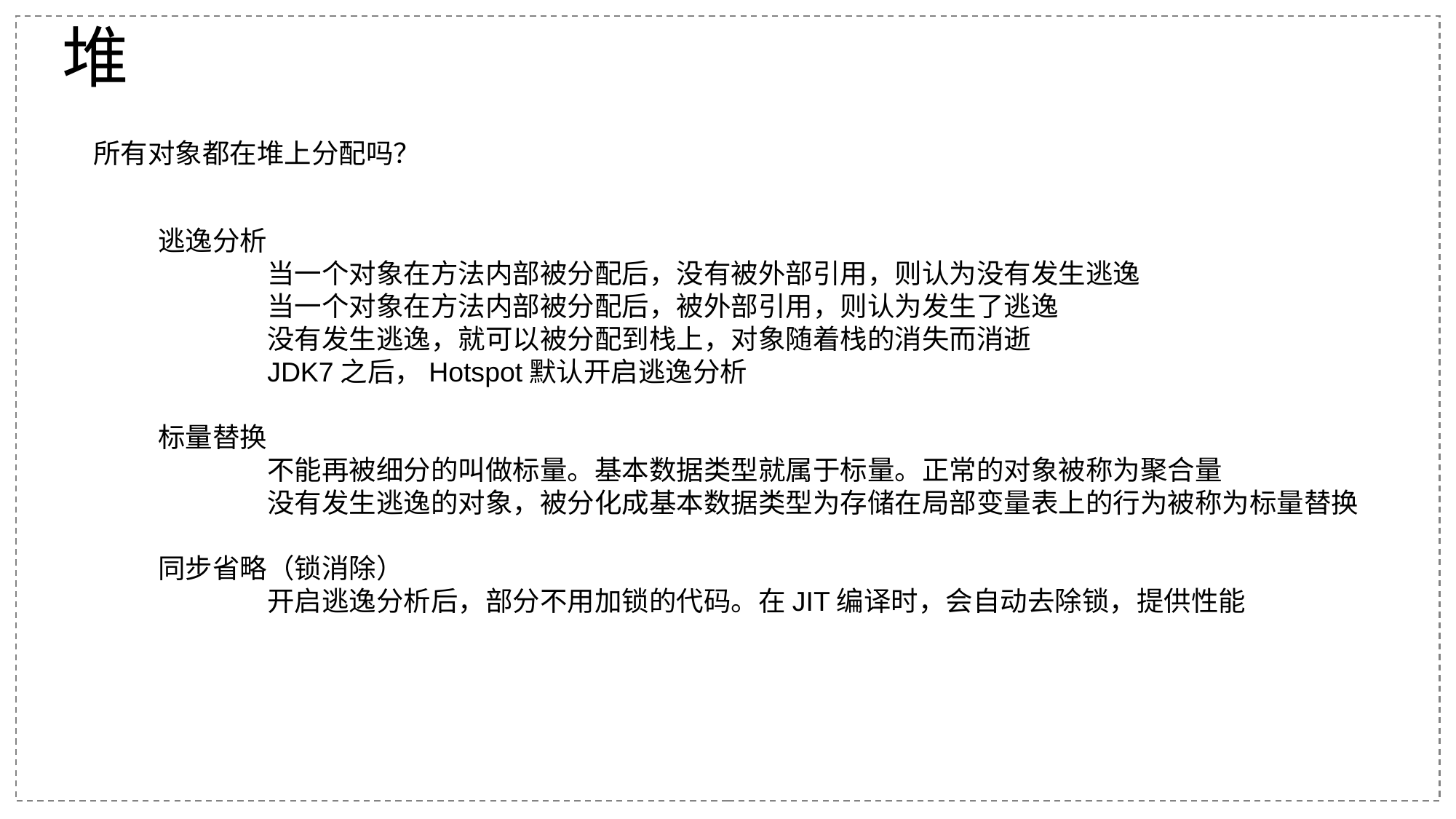

# 堆
所有对象都在堆上分配吗？
逃逸分析
	当一个对象在方法内部被分配后，没有被外部引用，则认为没有发生逃逸
	当一个对象在方法内部被分配后，被外部引用，则认为发生了逃逸
	没有发生逃逸，就可以被分配到栈上，对象随着栈的消失而消逝
	JDK7之后，Hotspot默认开启逃逸分析

标量替换
	不能再被细分的叫做标量。基本数据类型就属于标量。正常的对象被称为聚合量
	没有发生逃逸的对象，被分化成基本数据类型为存储在局部变量表上的行为被称为标量替换

同步省略（锁消除）
	开启逃逸分析后，部分不用加锁的代码。在JIT编译时，会自动去除锁，提供性能